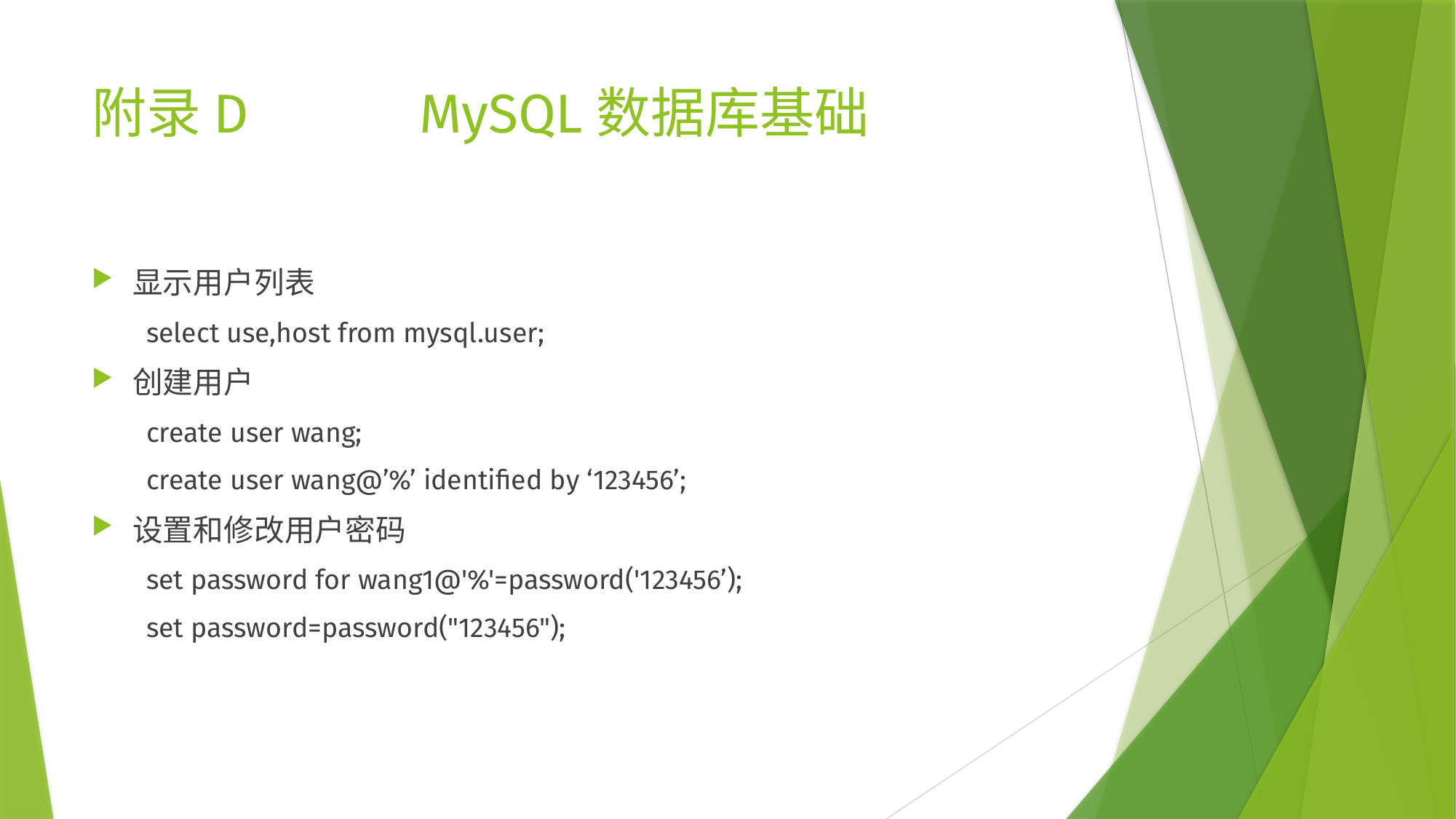

# 附录D		MySQL数据库基础
显示用户列表
select use,host from mysql.user;
创建用户
create user wang;
create user wang@’%’ identified by ‘123456’;
设置和修改用户密码
set password for wang1@'%'=password('123456’);
set password=password("123456");